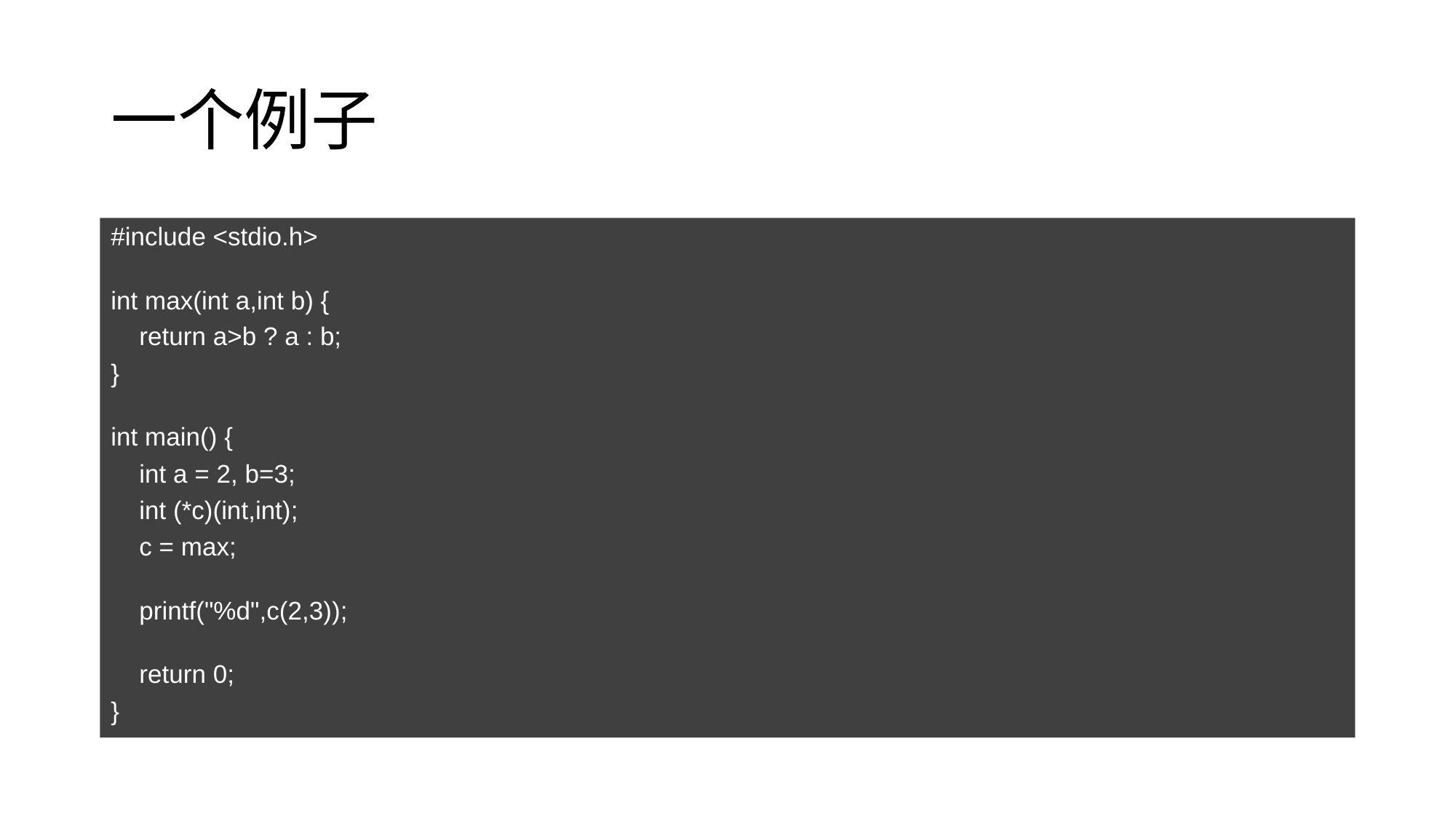

# 一个例子
#include <stdio.h>
int max(int a,int b) {
    return a>b ? a : b;
}
int main() {
    int a = 2, b=3;
    int (*c)(int,int);
    c = max;
    printf("%d",c(2,3));
    return 0;
}